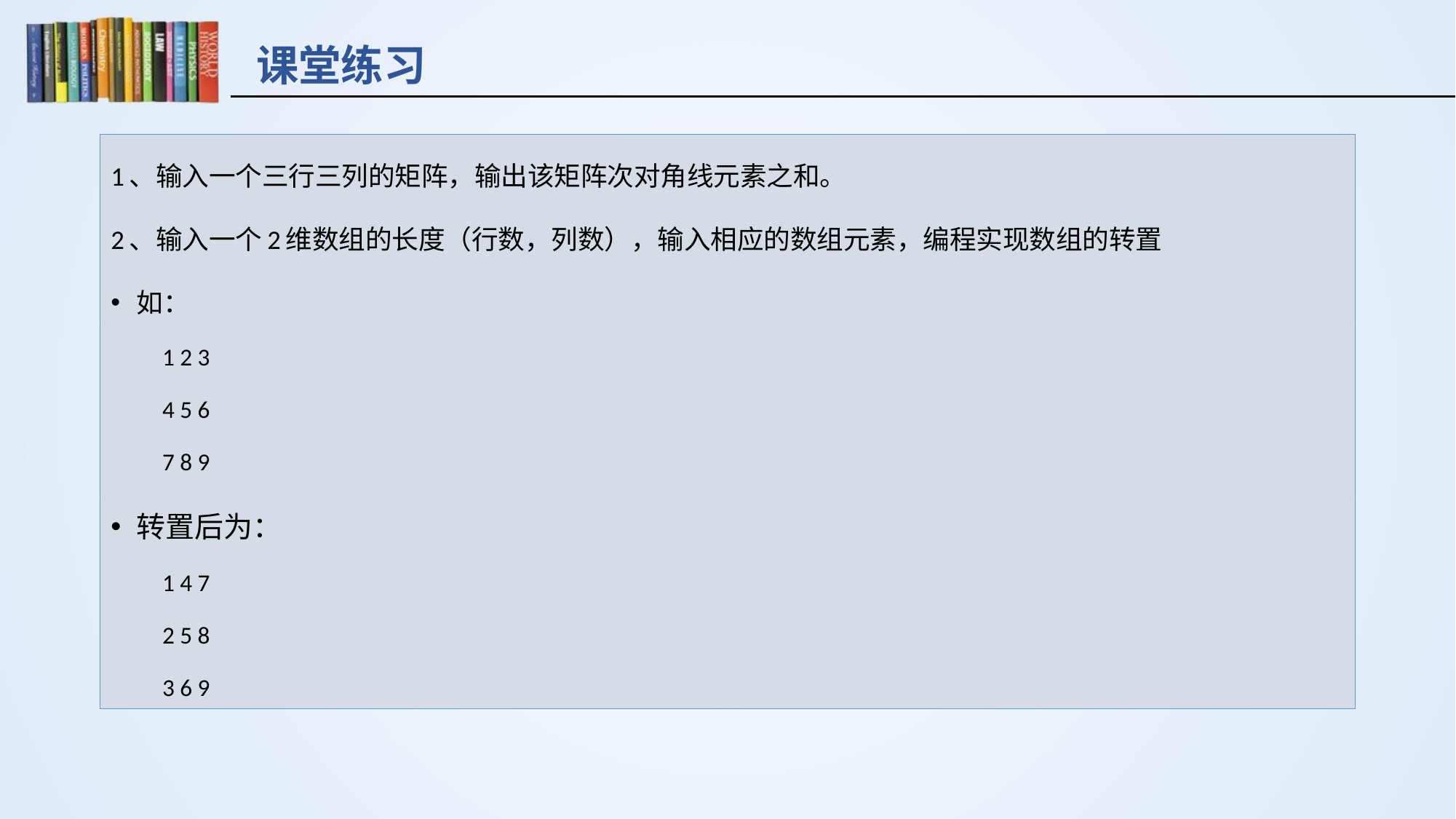

# 课堂练习
1、输入一个三行三列的矩阵，输出该矩阵次对角线元素之和。
2、输入一个2维数组的长度（行数，列数），输入相应的数组元素，编程实现数组的转置
如：
1 2 3
4 5 6
7 8 9
转置后为：
1 4 7
2 5 8
3 6 9